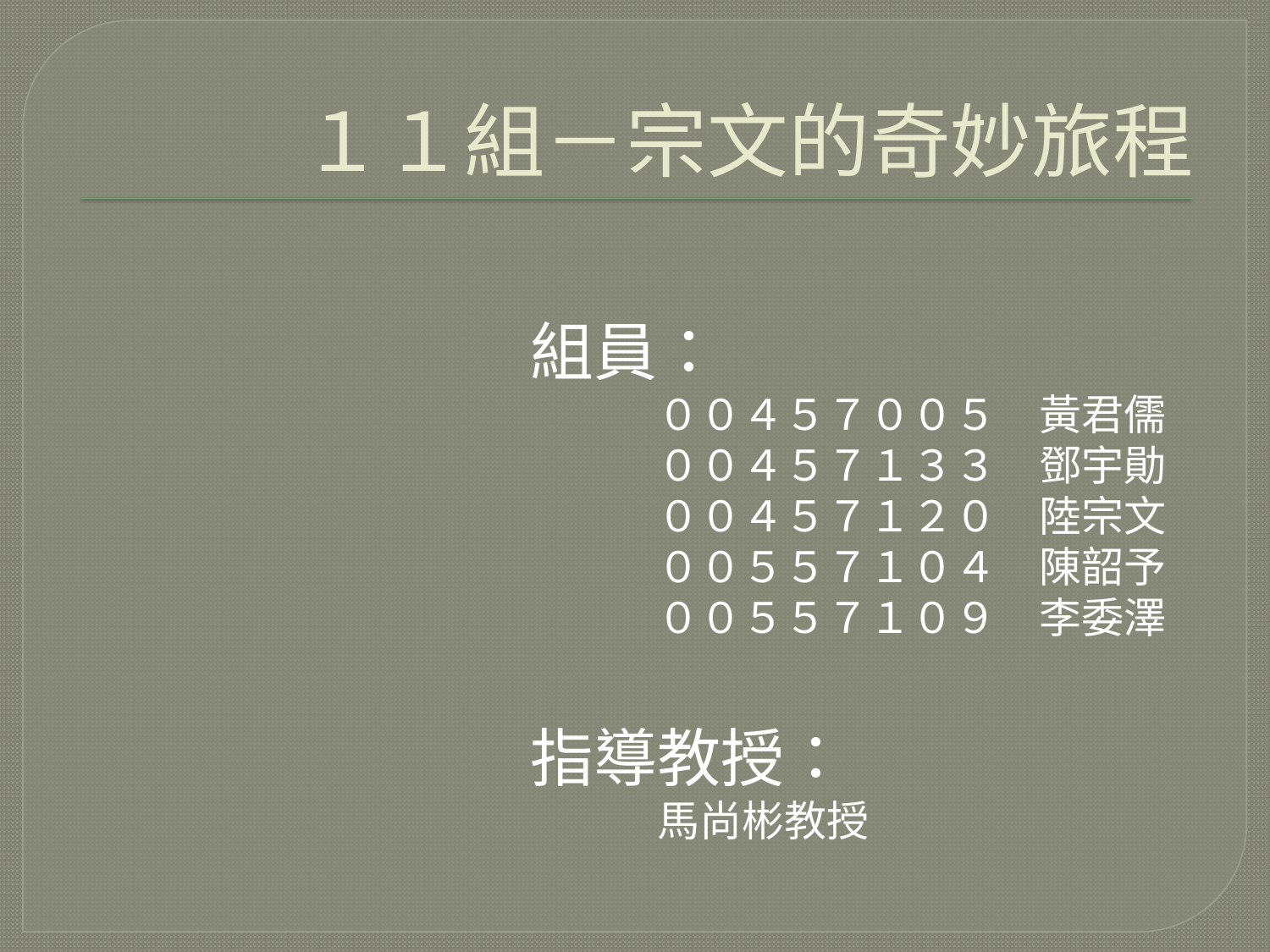

# １１組－宗文的奇妙旅程
組員：
	００４５７００５　黃君儒
	００４５７１３３　鄧宇勛
	００４５７１２０　陸宗文
	００５５７１０４　陳韶予
	００５５７１０９　李委澤

指導教授：
	馬尚彬教授